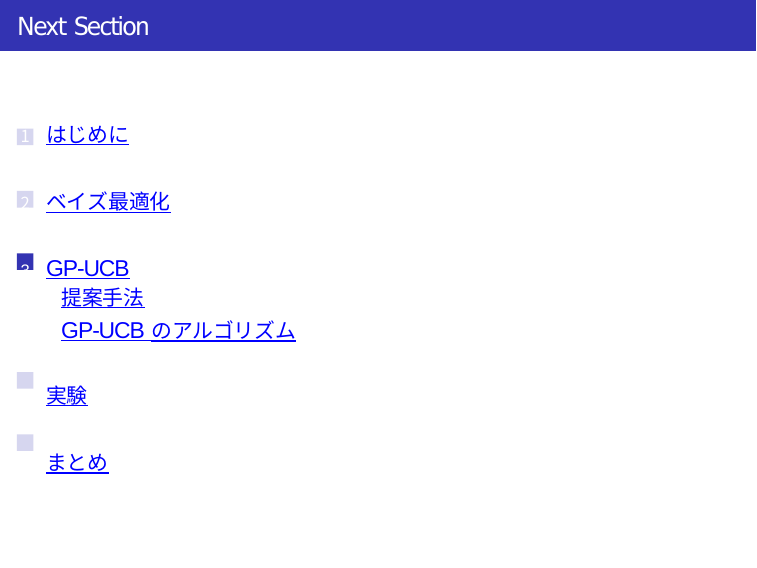

Next Section
はじめに
ベイズ最適化
GP-UCB
提案手法
GP-UCB のアルゴリズム
実験
まとめ